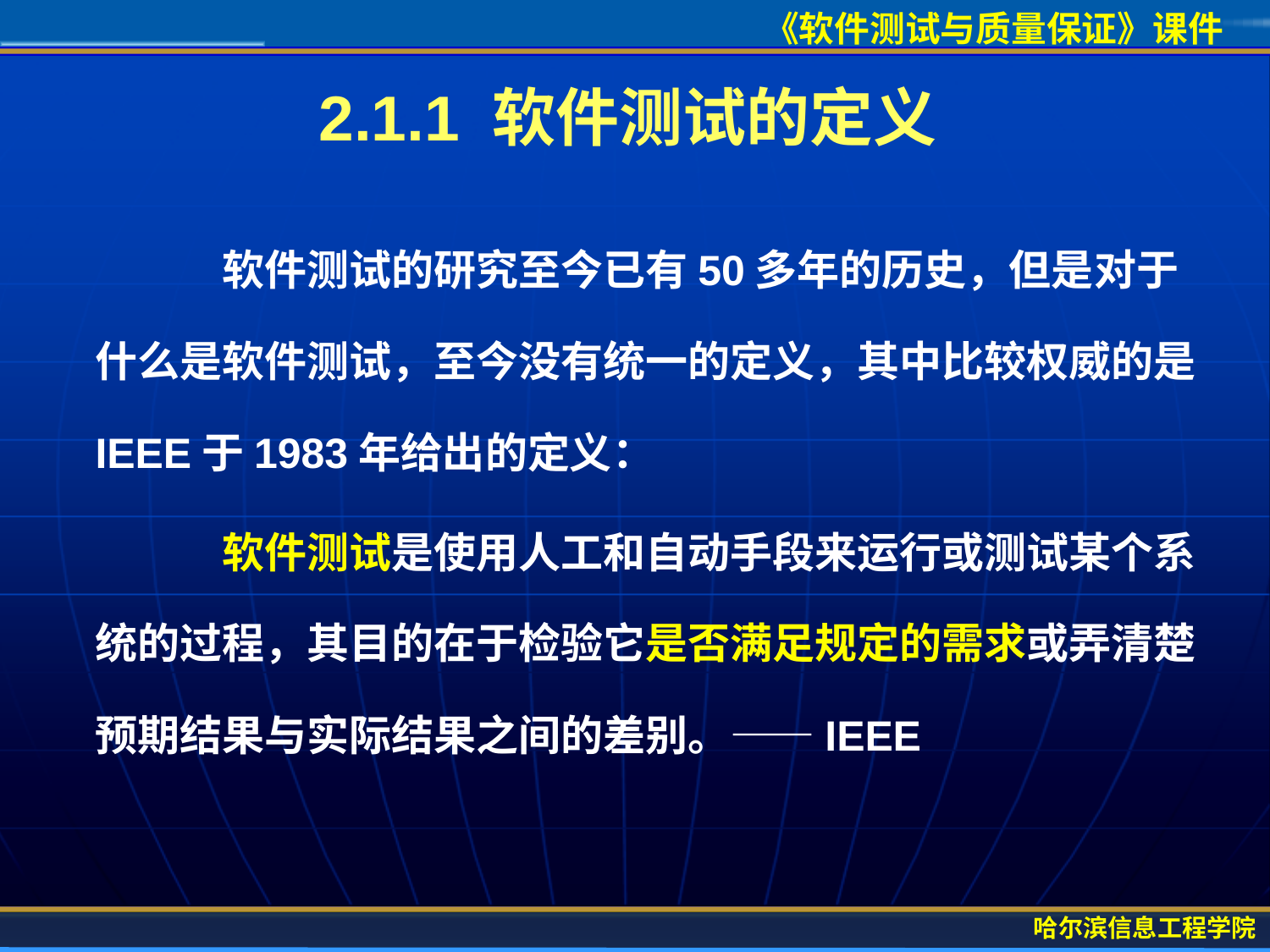

# 2.1.1 软件测试的定义
		软件测试的研究至今已有50多年的历史，但是对于什么是软件测试，至今没有统一的定义，其中比较权威的是IEEE于1983年给出的定义：
		软件测试是使用人工和自动手段来运行或测试某个系统的过程，其目的在于检验它是否满足规定的需求或弄清楚预期结果与实际结果之间的差别。——IEEE